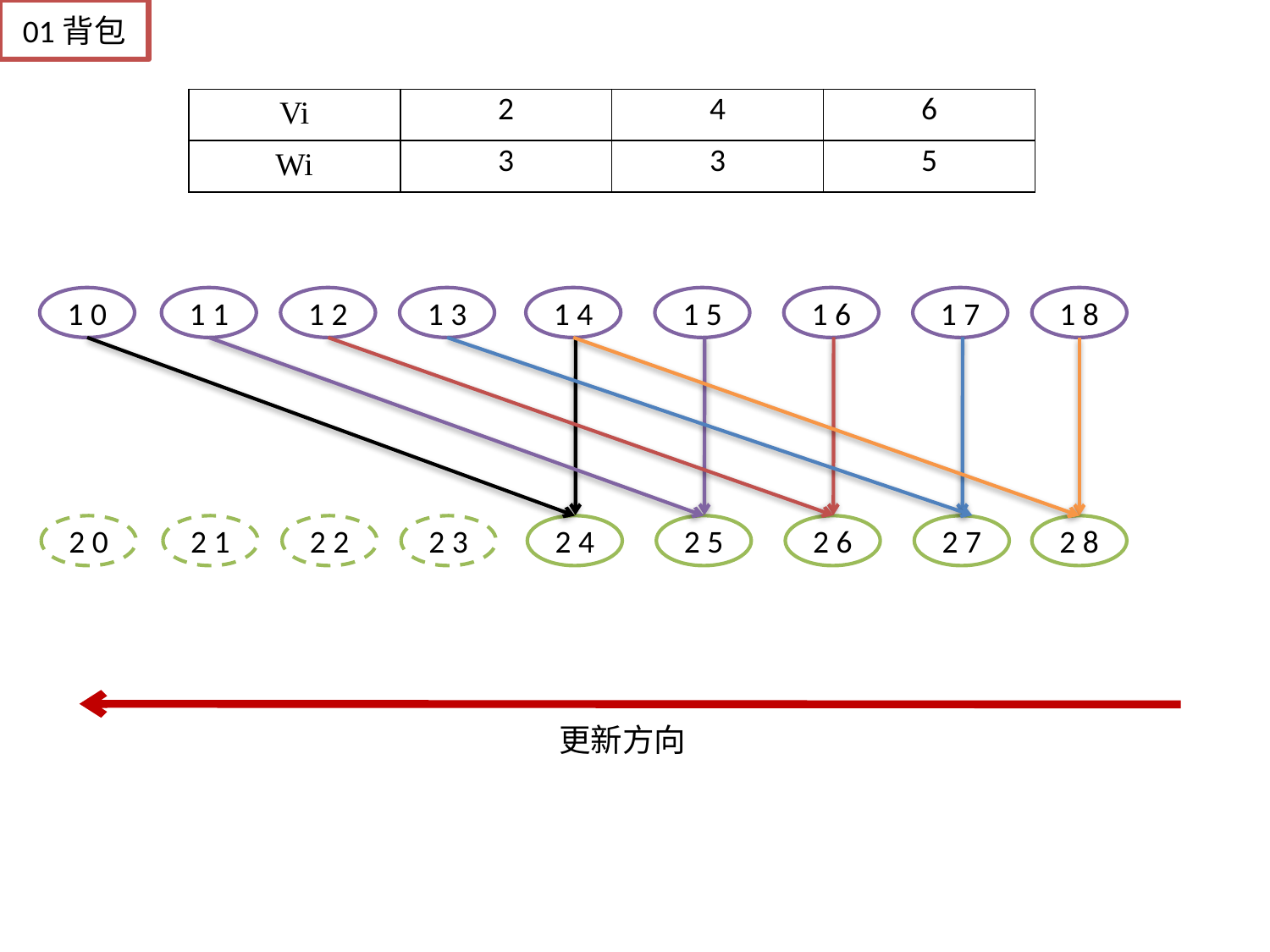

01背包
| Vi | 2 | 4 | 6 |
| --- | --- | --- | --- |
| Wi | 3 | 3 | 5 |
1 0
1 1
1 2
1 3
1 4
1 5
1 6
1 7
1 8
2 0
2 1
2 2
2 3
2 4
2 5
2 6
2 7
2 8
更新方向